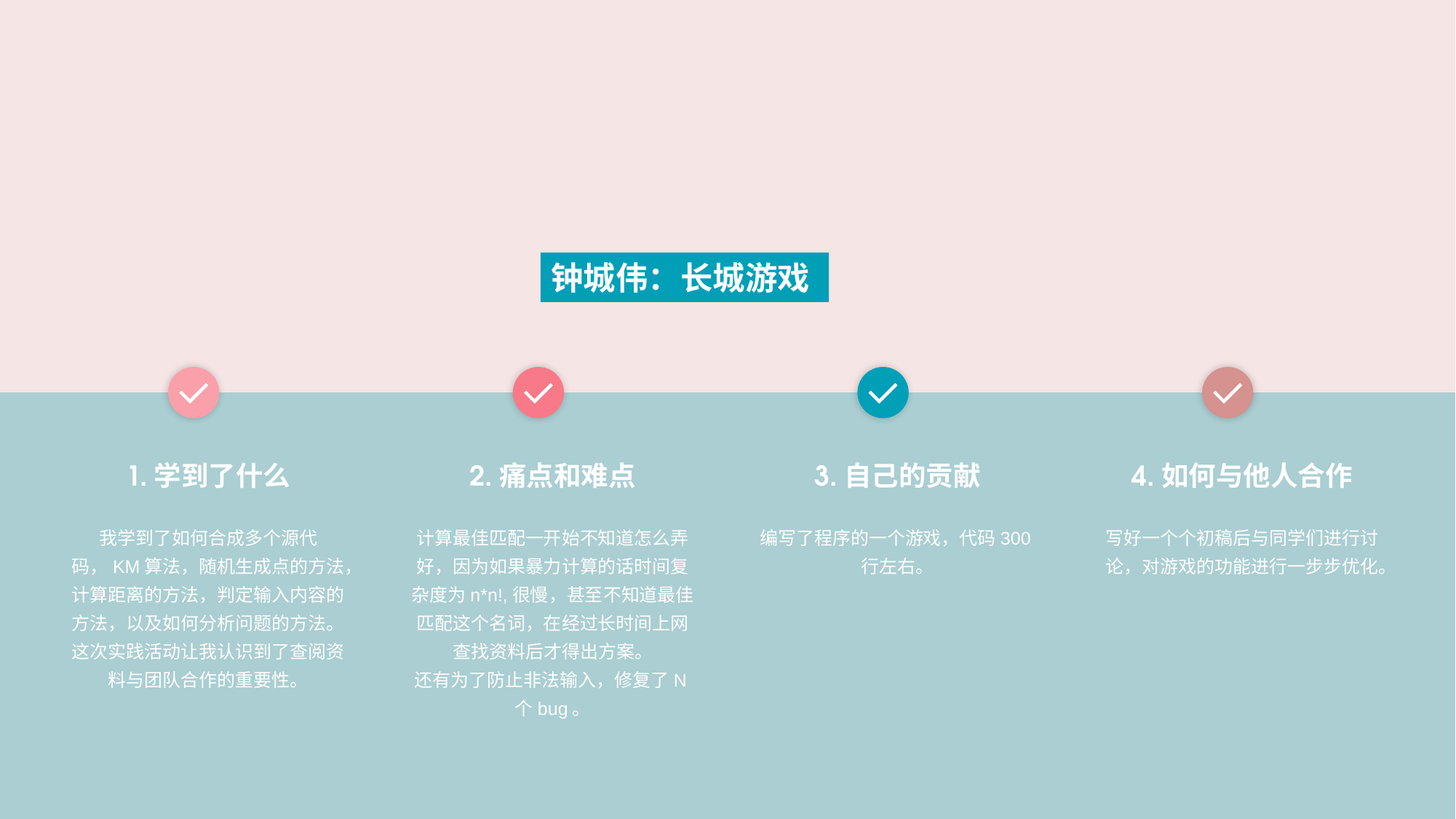

钟城伟：长城游戏

1.学到了什么
2.痛点和难点
3.自己的贡献
4.如何与他人合作
我学到了如何合成多个源代码，KM算法，随机生成点的方法，计算距离的方法，判定输入内容的方法，以及如何分析问题的方法。这次实践活动让我认识到了查阅资料与团队合作的重要性。
计算最佳匹配一开始不知道怎么弄好，因为如果暴力计算的话时间复杂度为n*n!,很慢，甚至不知道最佳匹配这个名词，在经过长时间上网查找资料后才得出方案。
还有为了防止非法输入，修复了N个bug。
编写了程序的一个游戏，代码300行左右。
写好一个个初稿后与同学们进行讨论，对游戏的功能进行一步步优化。